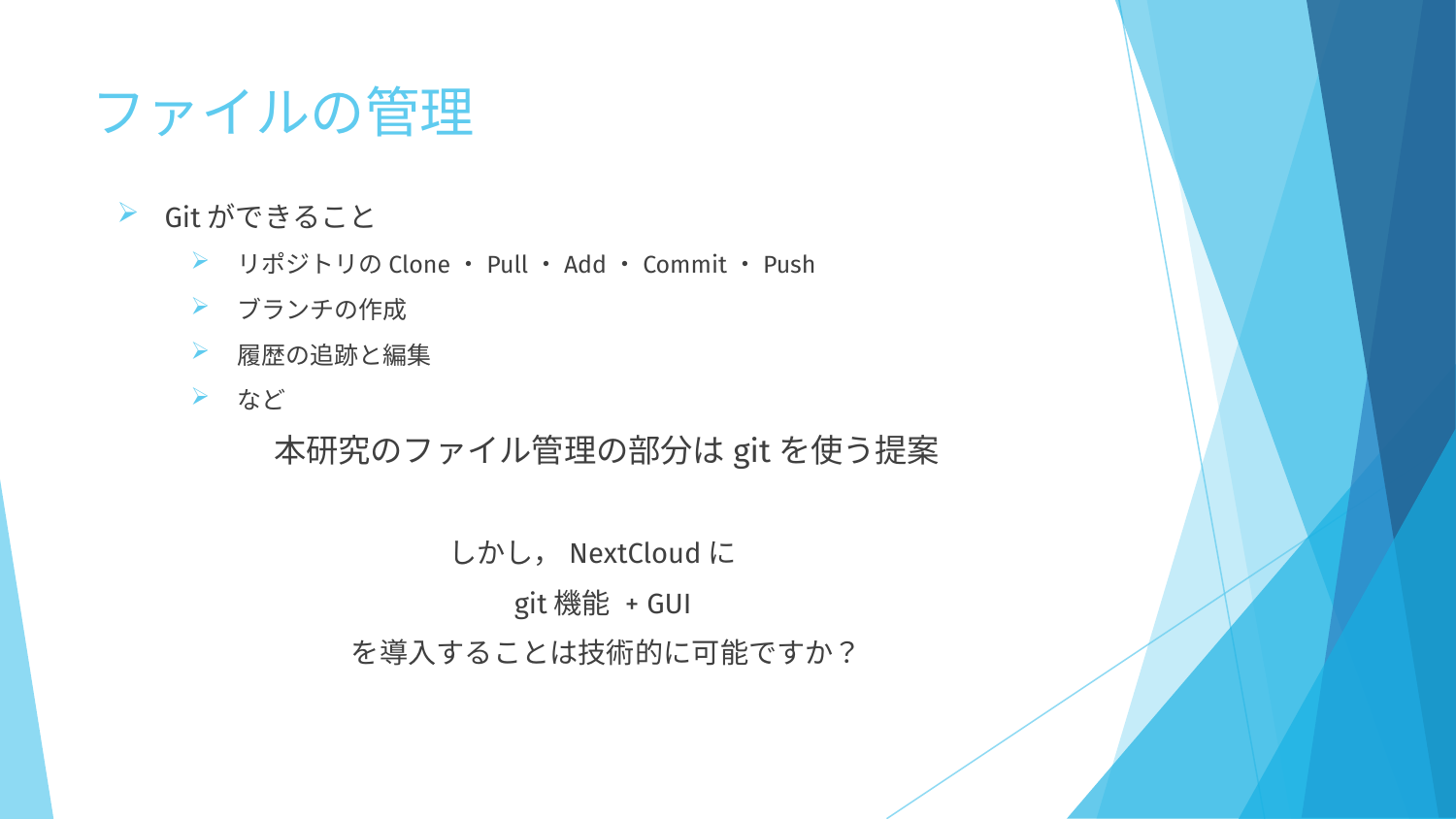

# ファイルの管理
Gitができること
リポジトリのClone・Pull・Add・Commit・Push
ブランチの作成
履歴の追跡と編集
など
本研究のファイル管理の部分はgitを使う提案

しかし，NextCloudに
git機能 + GUI
を導入することは技術的に可能ですか？